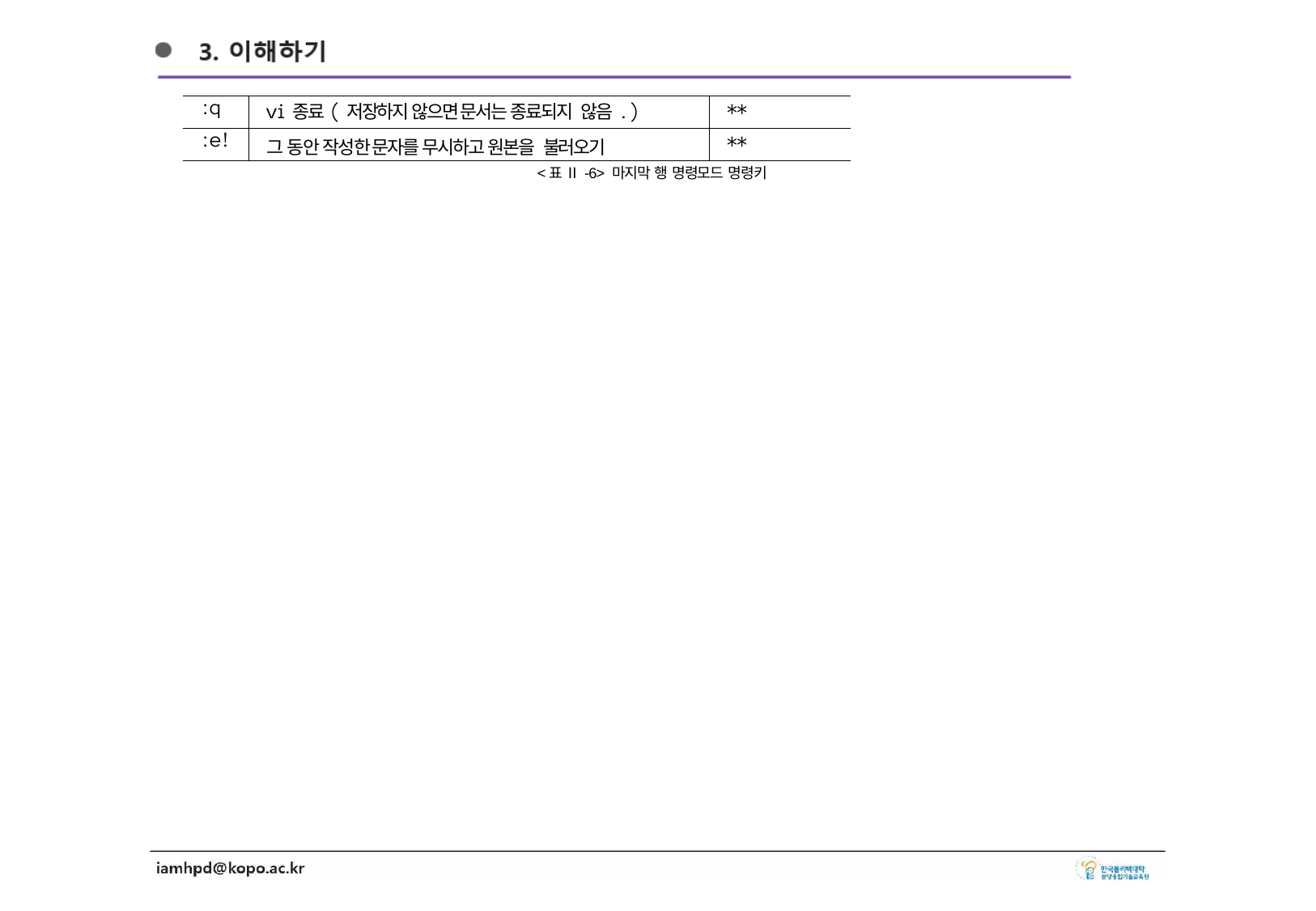

| :q | vi종료(저장하지 않으면 문서는 종료되지 않음.) | \*\* |
| --- | --- | --- |
| :e! | 그 동안 작성한 문자를 무시하고 원본을 불러오기 | \*\* |
<표 Ⅱ-6> 마지막 행 명령모드 명령키